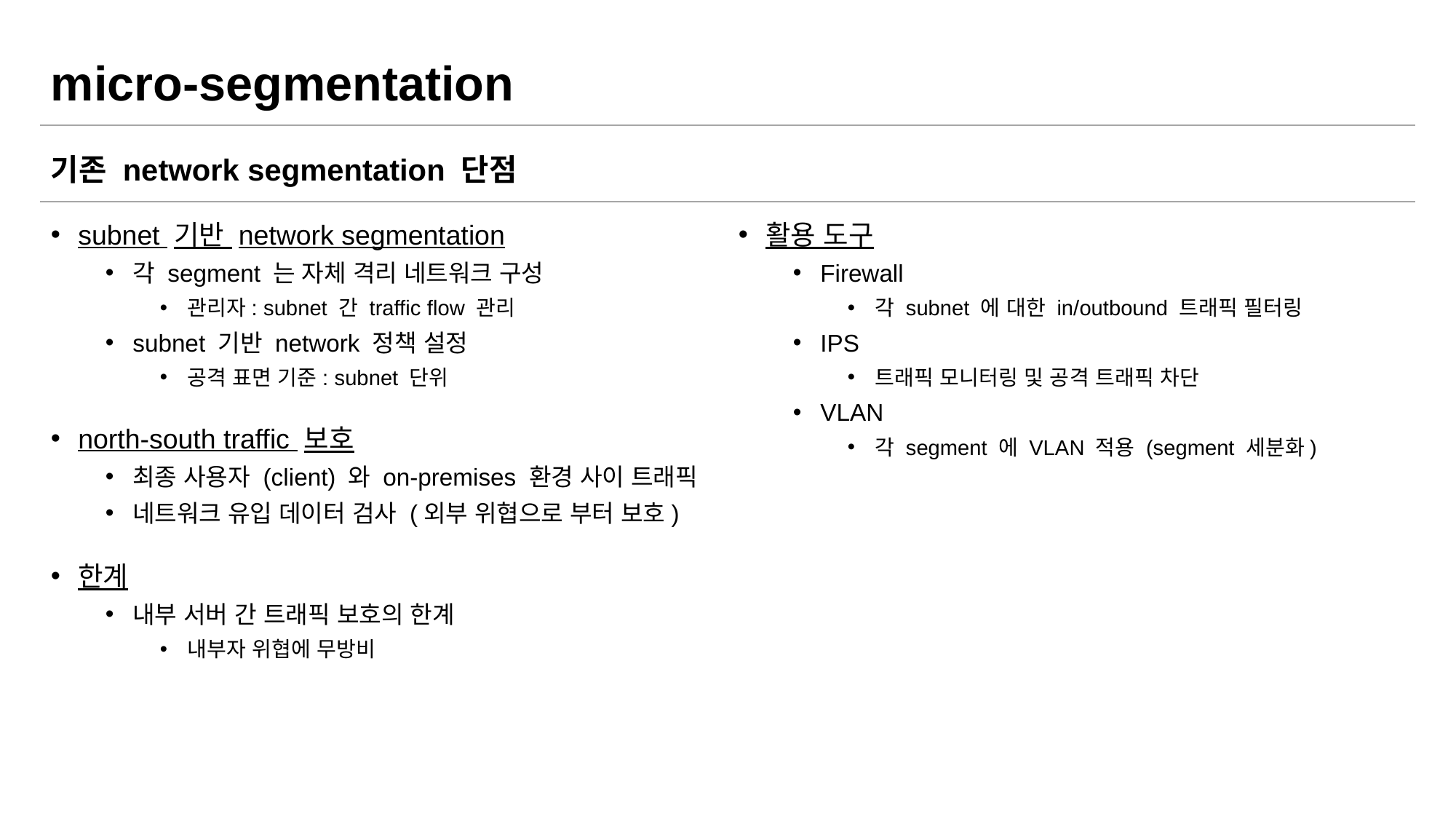

# micro-segmentation
기존 network segmentation 단점
subnet 기반 network segmentation
각 segment 는 자체 격리 네트워크 구성
관리자: subnet 간 traffic flow 관리
subnet 기반 network 정책 설정
공격 표면 기준: subnet 단위
north-south traffic 보호
최종 사용자 (client) 와 on-premises 환경 사이 트래픽
네트워크 유입 데이터 검사 (외부 위협으로 부터 보호)
한계
내부 서버 간 트래픽 보호의 한계
내부자 위협에 무방비
활용 도구
Firewall
각 subnet 에 대한 in/outbound 트래픽 필터링
IPS
트래픽 모니터링 및 공격 트래픽 차단
VLAN
각 segment 에 VLAN 적용 (segment 세분화)